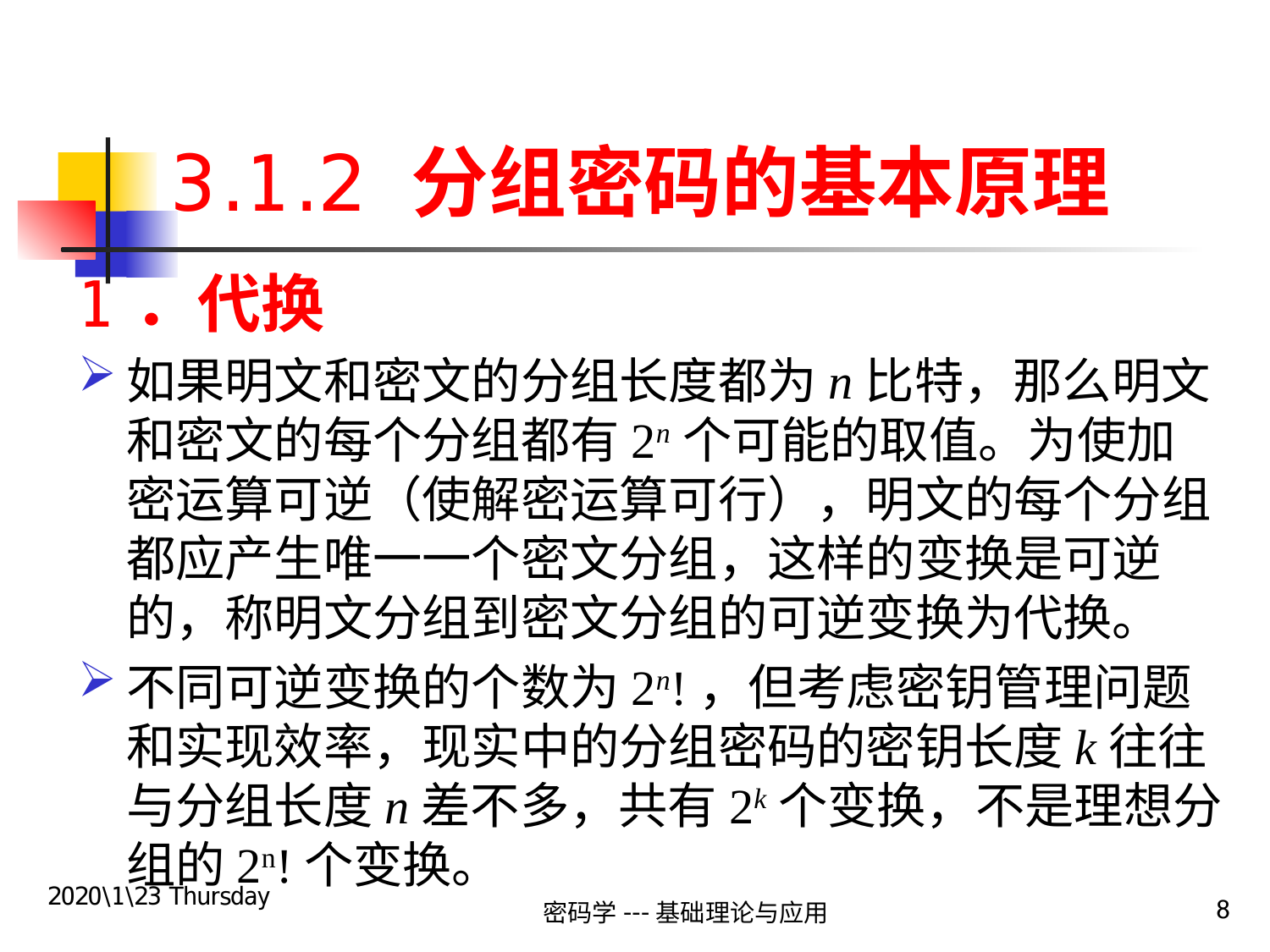

# 3.1.2 分组密码的基本原理
1．代换
如果明文和密文的分组长度都为n比特，那么明文和密文的每个分组都有2n个可能的取值。为使加密运算可逆（使解密运算可行），明文的每个分组都应产生唯一一个密文分组，这样的变换是可逆的，称明文分组到密文分组的可逆变换为代换。
不同可逆变换的个数为2n!，但考虑密钥管理问题和实现效率，现实中的分组密码的密钥长度k往往与分组长度n差不多，共有2k个变换，不是理想分组的2n!个变换。
2020\1\23 Thursday
8
密码学---基础理论与应用